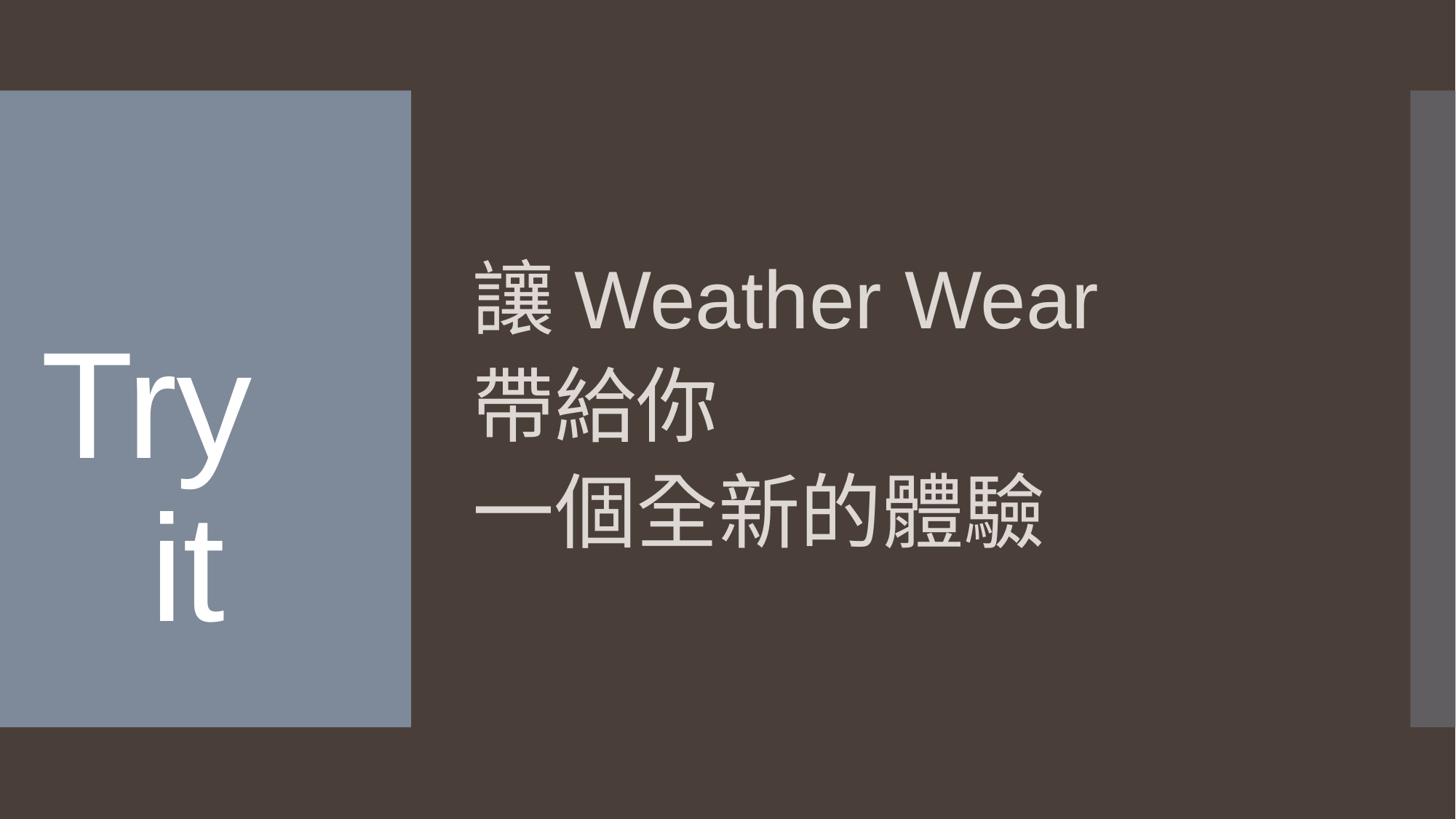

讓Weather Wear
帶給你
一個全新的體驗
# Try it